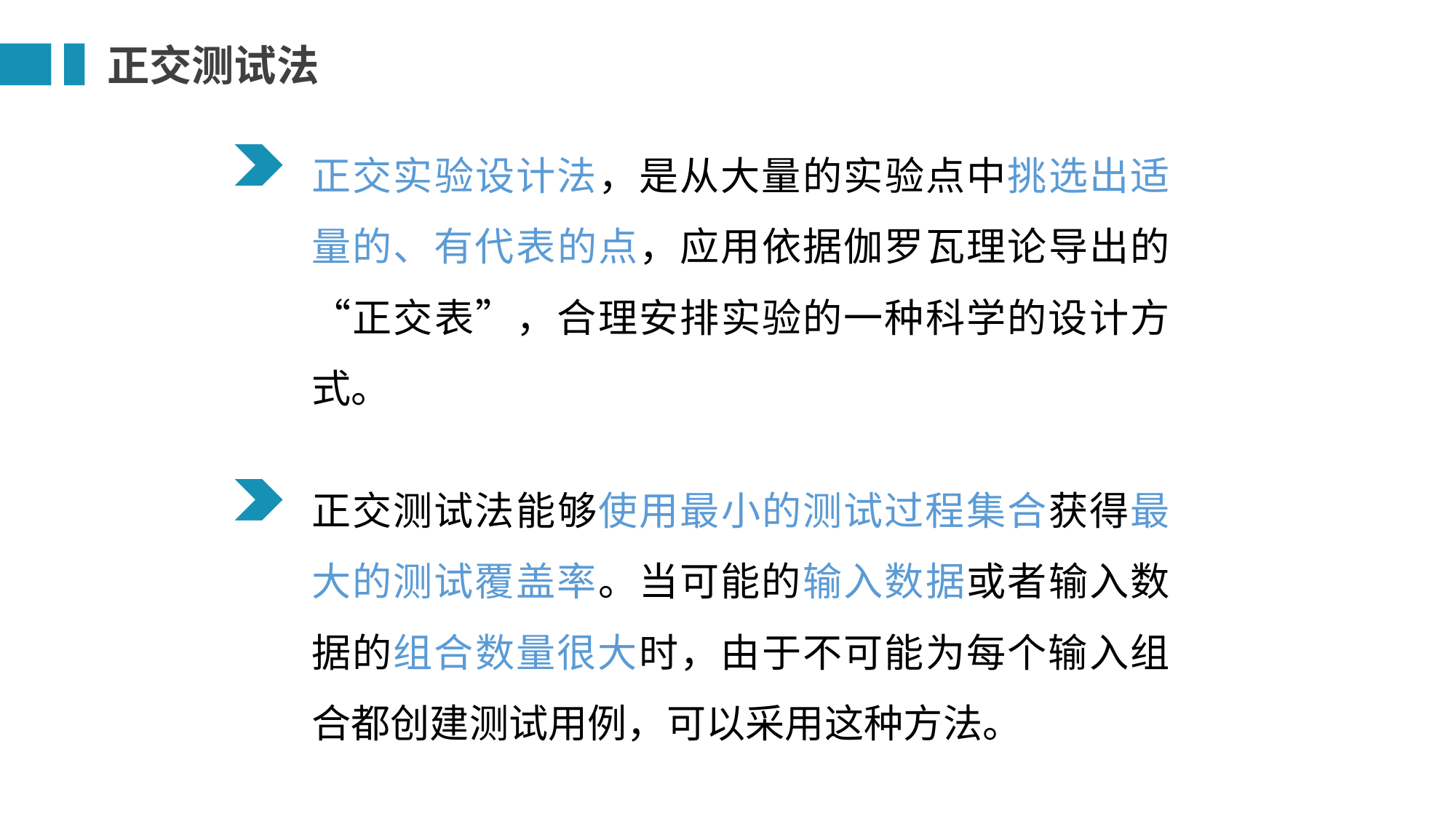

正交测试法

正交实验设计法，是从大量的实验点中挑选出适量的、有代表的点，应用依据伽罗瓦理论导出的“正交表”，合理安排实验的一种科学的设计方式。

正交测试法能够使用最小的测试过程集合获得最大的测试覆盖率。当可能的输入数据或者输入数据的组合数量很大时，由于不可能为每个输入组合都创建测试用例，可以采用这种方法。

98